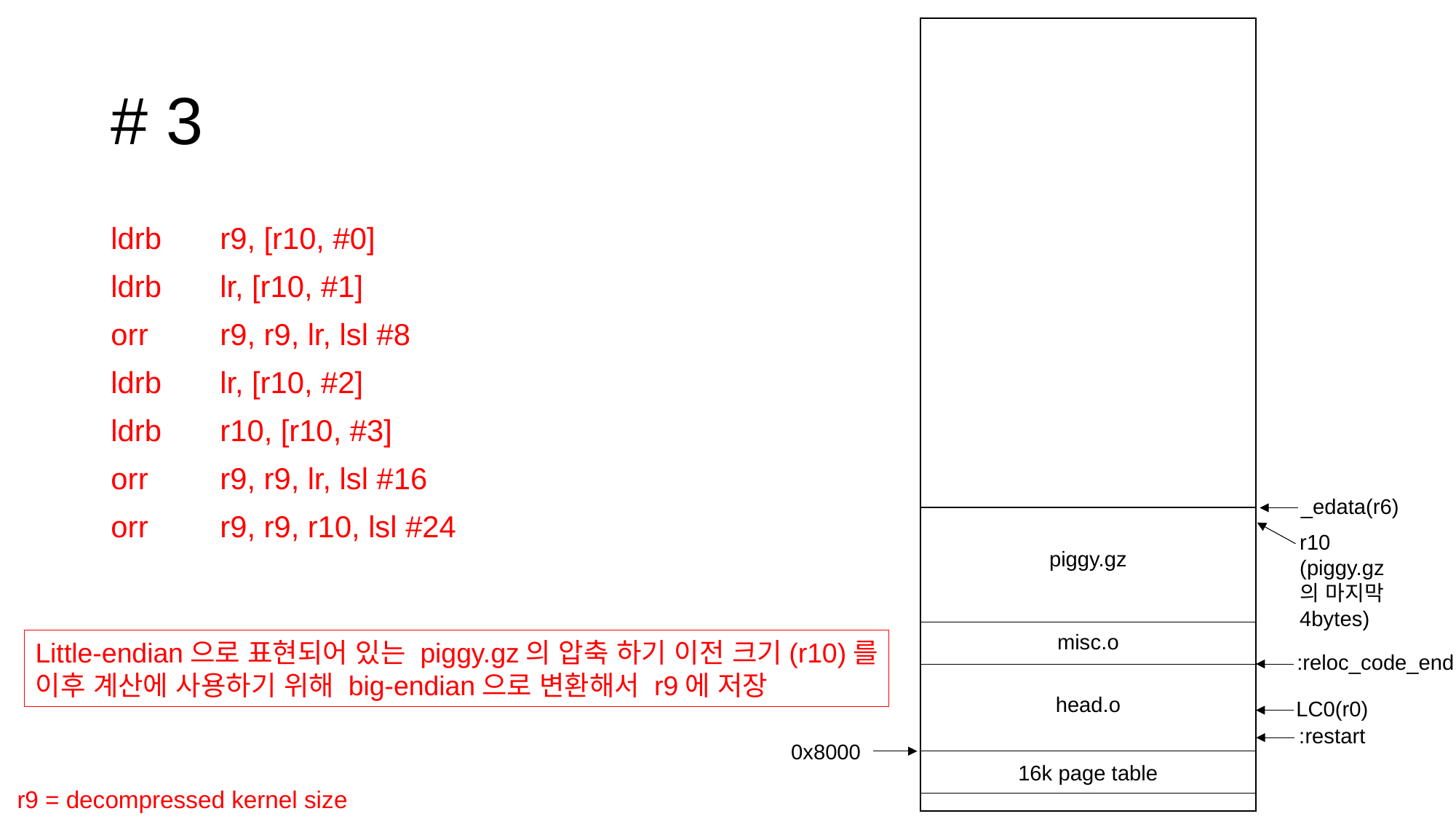

# # 3
ldrb	r9, [r10, #0]
ldrb	lr, [r10, #1]
orr	r9, r9, lr, lsl #8
ldrb	lr, [r10, #2]
ldrb	r10, [r10, #3]
orr	r9, r9, lr, lsl #16
orr	r9, r9, r10, lsl #24

_edata(r6)
r10
(piggy.gz의 마지막 4bytes)
piggy.gz
misc.o
Little-endian으로 표현되어 있는 piggy.gz의 압축 하기 이전 크기(r10)를
이후 계산에 사용하기 위해 big-endian으로 변환해서 r9에 저장
:reloc_code_end
head.o
LC0(r0)
:restart
0x8000
16k page table
r9 = decompressed kernel size